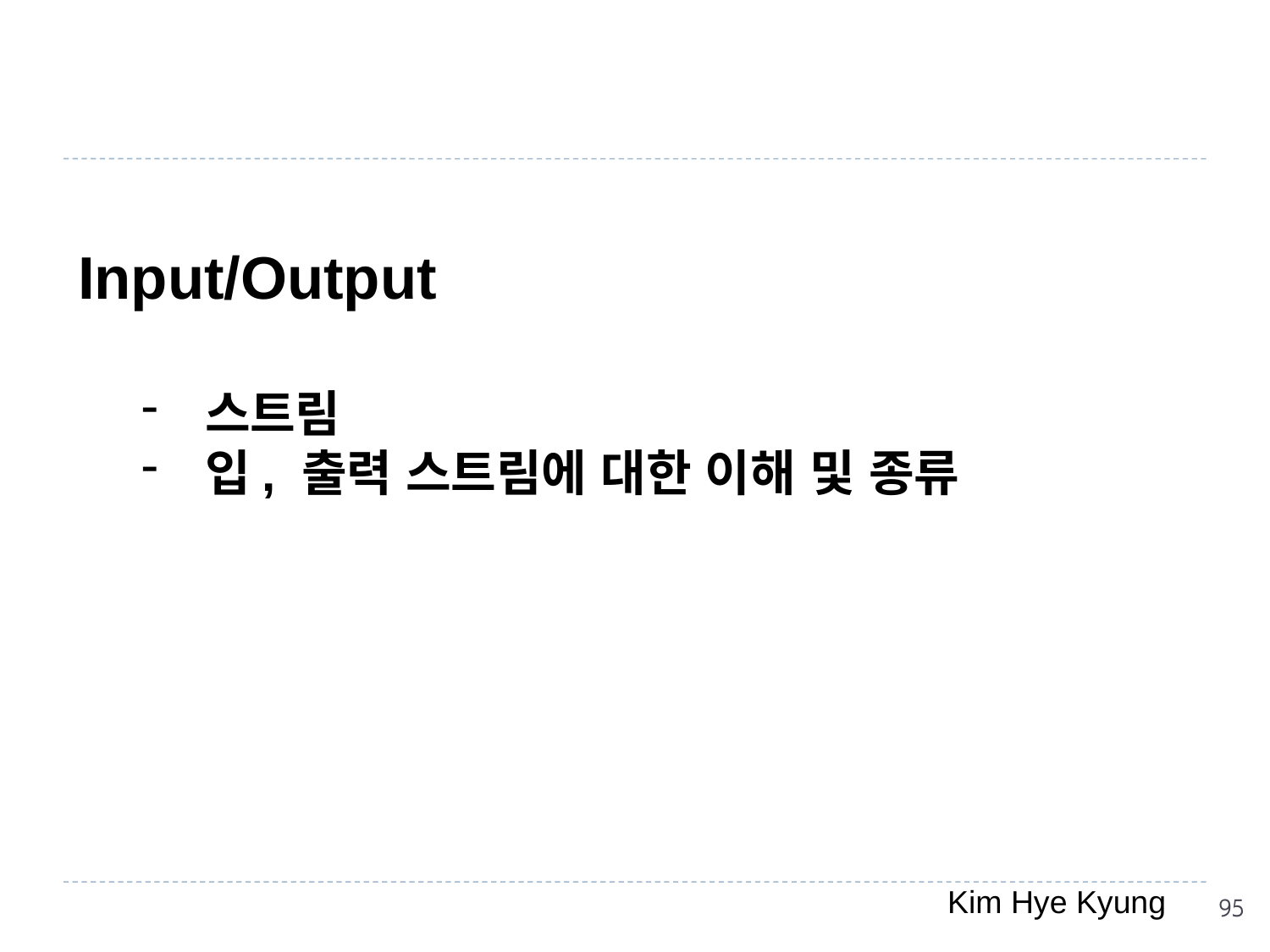

Input/Output

스트림
입, 출력 스트림에 대한 이해 및 종류

95